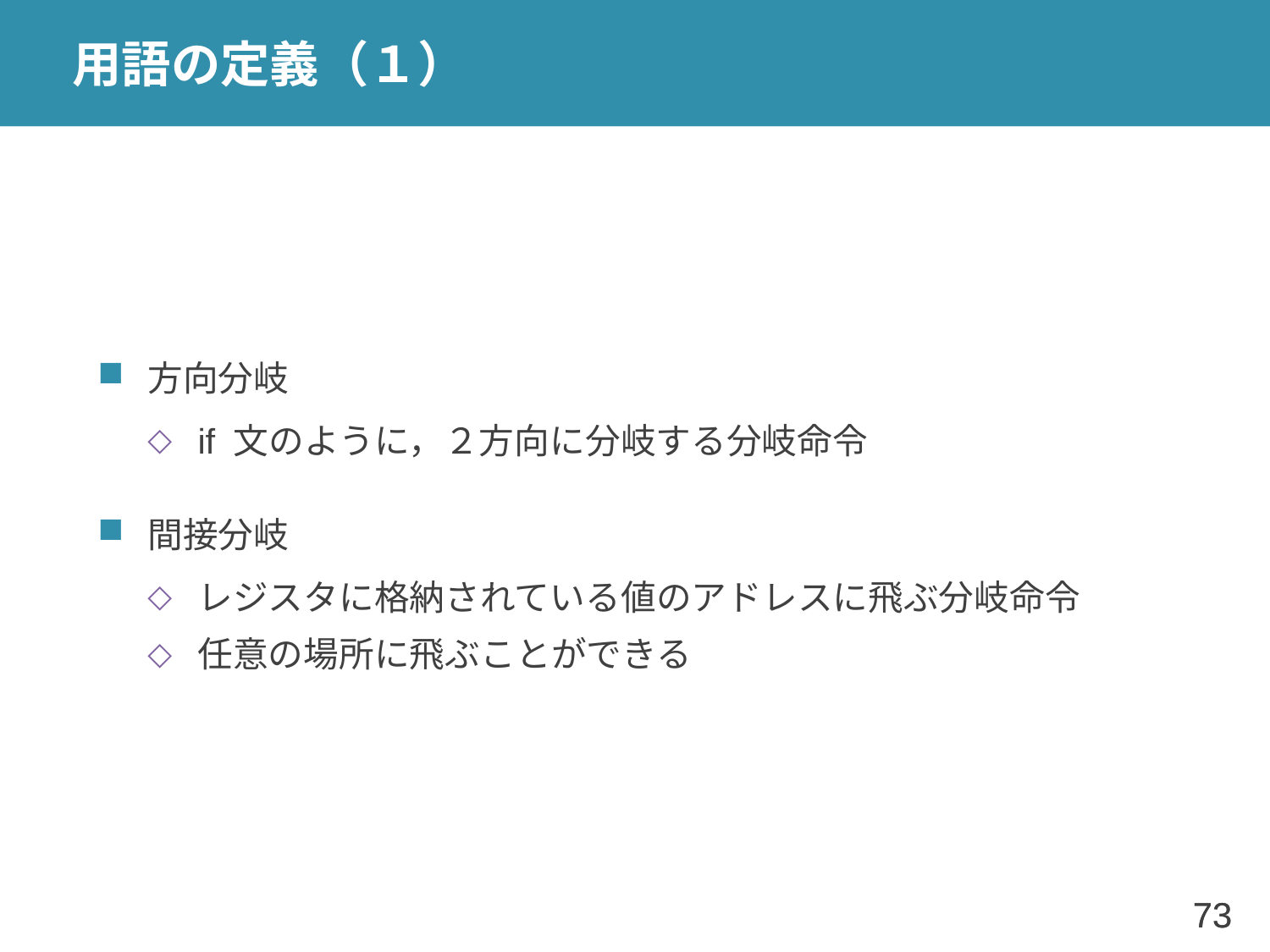

# 用語の定義（１）
方向分岐
if 文のように，２方向に分岐する分岐命令
間接分岐
レジスタに格納されている値のアドレスに飛ぶ分岐命令
任意の場所に飛ぶことができる